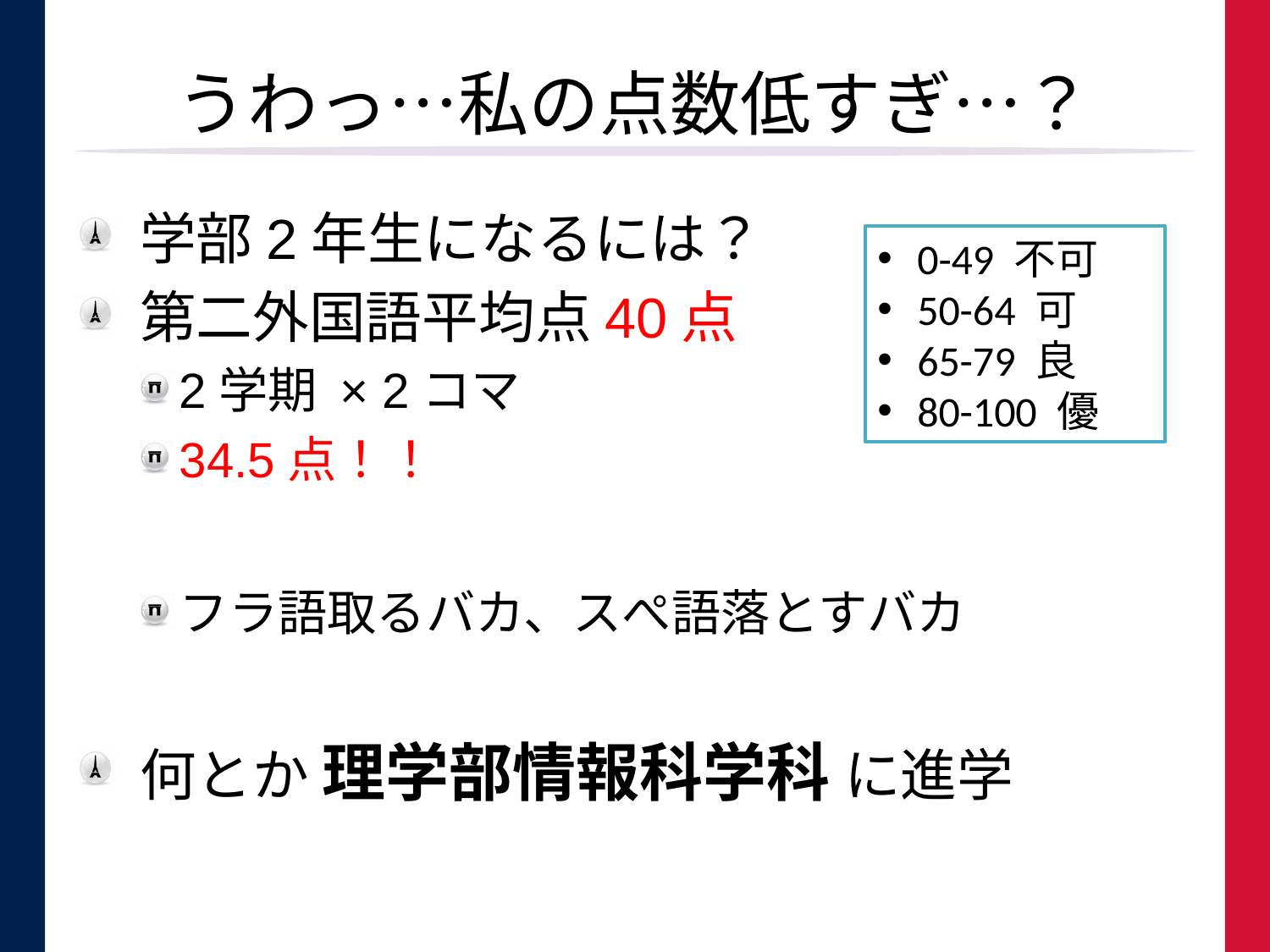

# うわっ…私の点数低すぎ…？
学部2年生になるには？
第二外国語平均点40点
2学期 × 2コマ
34.5点！！

フラ語取るバカ、スぺ語落とすバカ

何とか 理学部情報科学科 に進学
0-49 不可
50-64 可
65-79 良
80-100 優